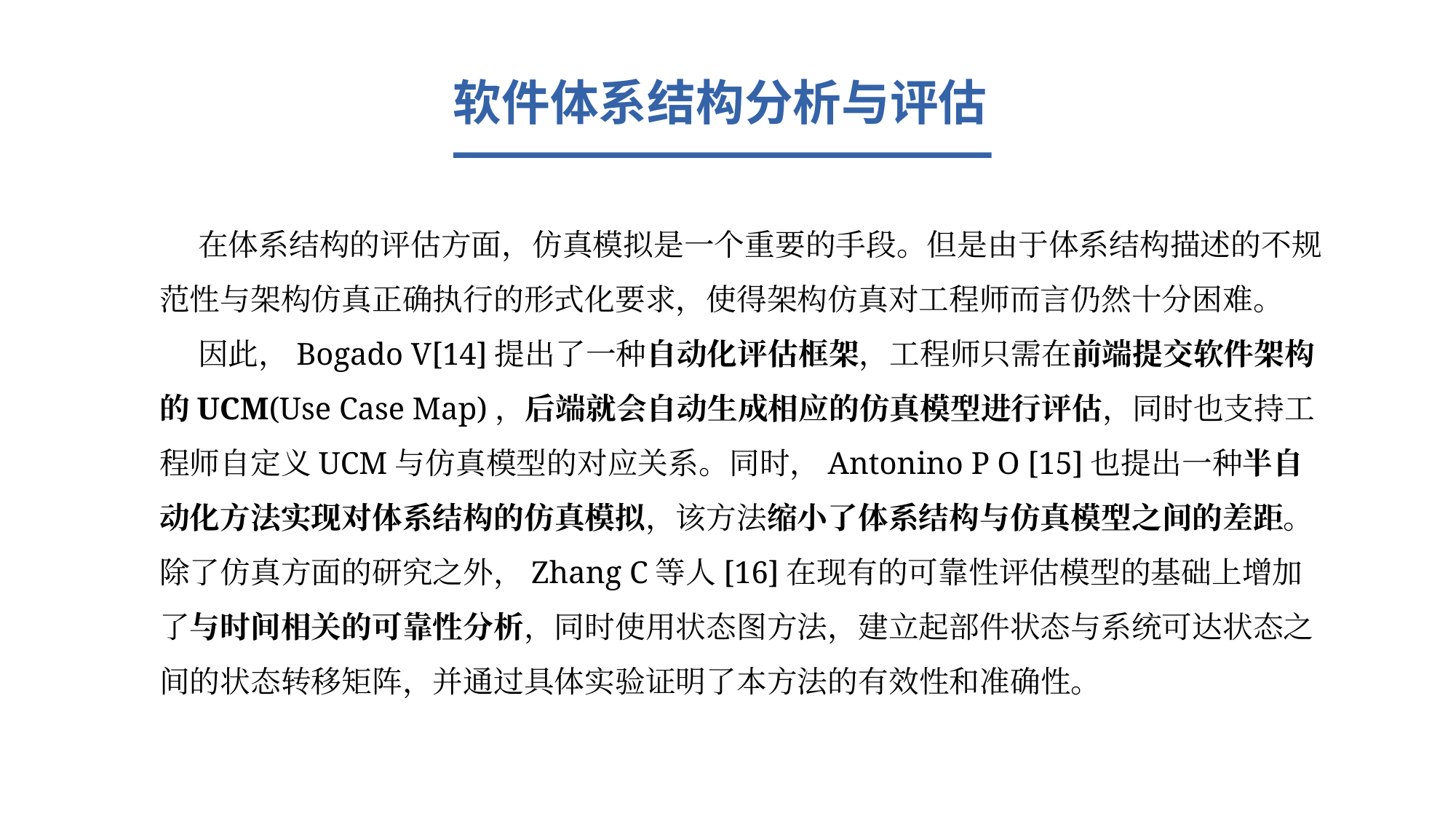

软件体系结构分析与评估

    在体系结构的评估方面，仿真模拟是一个重要的手段。但是由于体系结构描述的不规范性与架构仿真正确执行的形式化要求，使得架构仿真对工程师而言仍然十分困难。
    因此，Bogado V[14]提出了一种自动化评估框架，工程师只需在前端提交软件架构的UCM(Use Case Map)，后端就会自动生成相应的仿真模型进行评估，同时也支持工程师自定义UCM与仿真模型的对应关系。同时，Antonino P O [15]也提出一种半自动化方法实现对体系结构的仿真模拟，该方法缩小了体系结构与仿真模型之间的差距。除了仿真方面的研究之外，Zhang C等人[16]在现有的可靠性评估模型的基础上增加了与时间相关的可靠性分析，同时使用状态图方法，建立起部件状态与系统可达状态之间的状态转移矩阵，并通过具体实验证明了本方法的有效性和准确性。